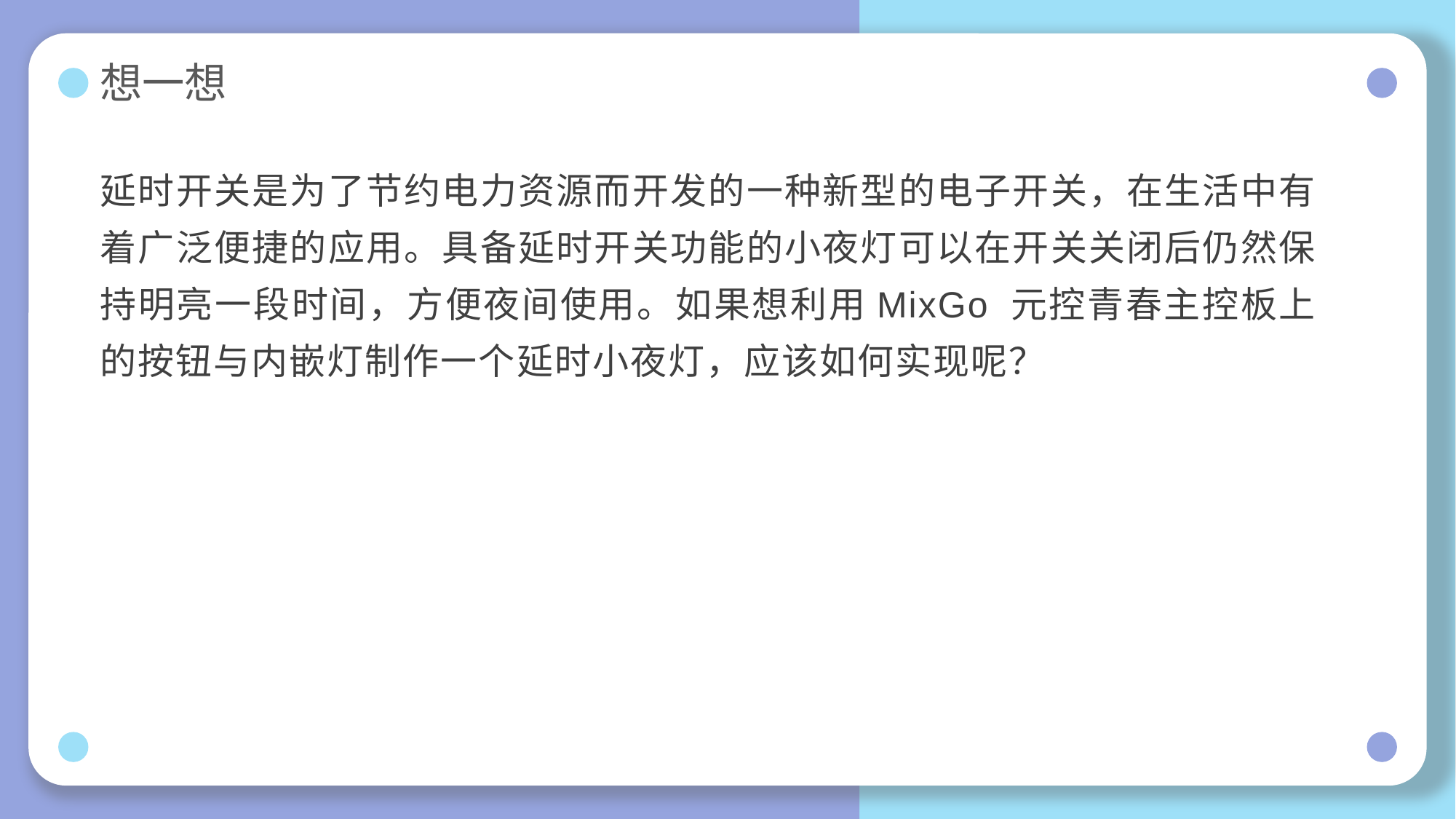

# 想一想
延时开关是为了节约电力资源而开发的一种新型的电子开关，在生活中有着广泛便捷的应用。具备延时开关功能的小夜灯可以在开关关闭后仍然保持明亮一段时间，方便夜间使用。如果想利用MixGo 元控青春主控板上的按钮与内嵌灯制作一个延时小夜灯，应该如何实现呢？